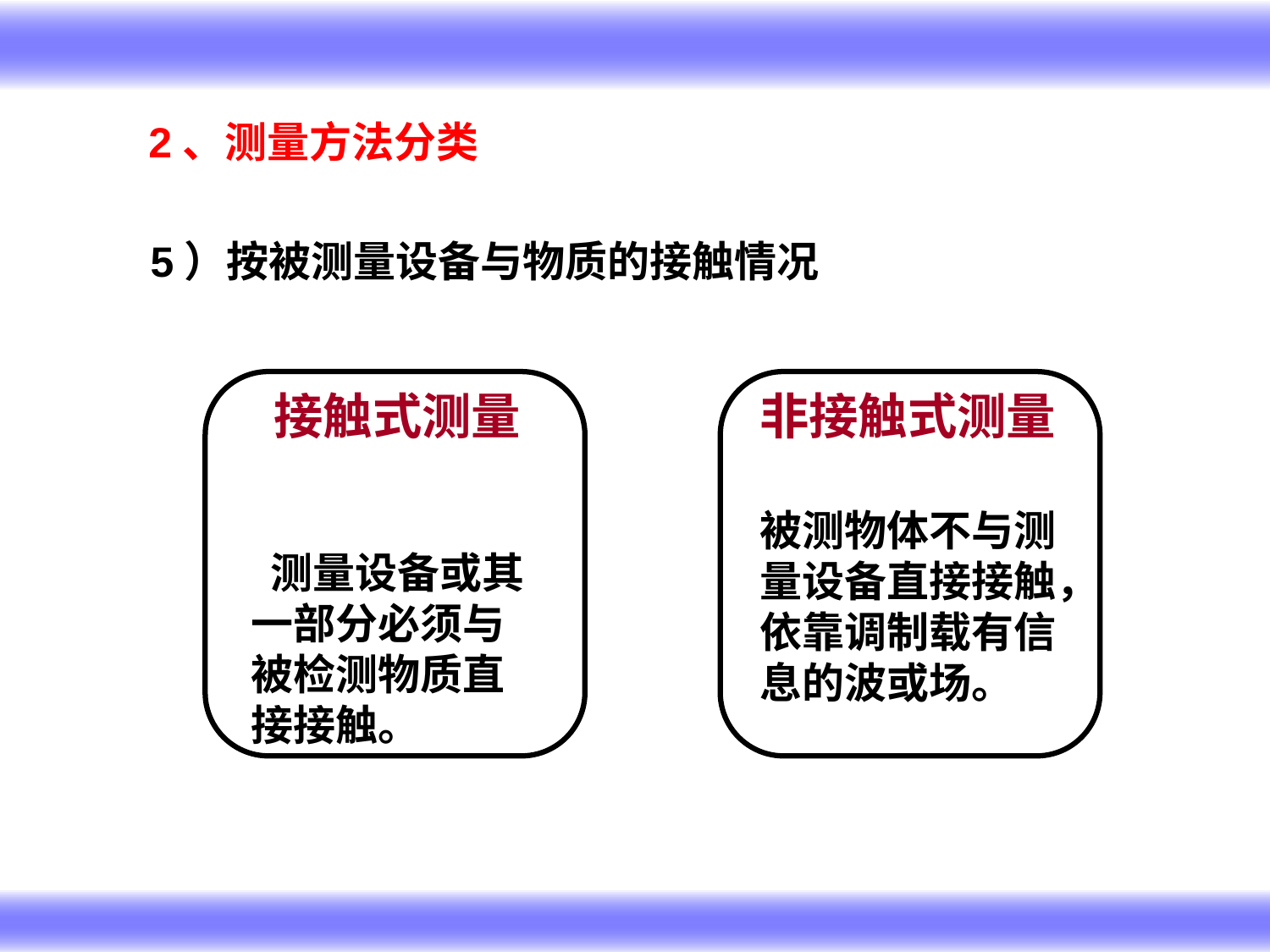

2、测量方法分类
5）按被测量设备与物质的接触情况

 接触式测量

 测量设备或其一部分必须与被检测物质直接接触。
非接触式测量

被测物体不与测量设备直接接触，依靠调制载有信息的波或场。
22